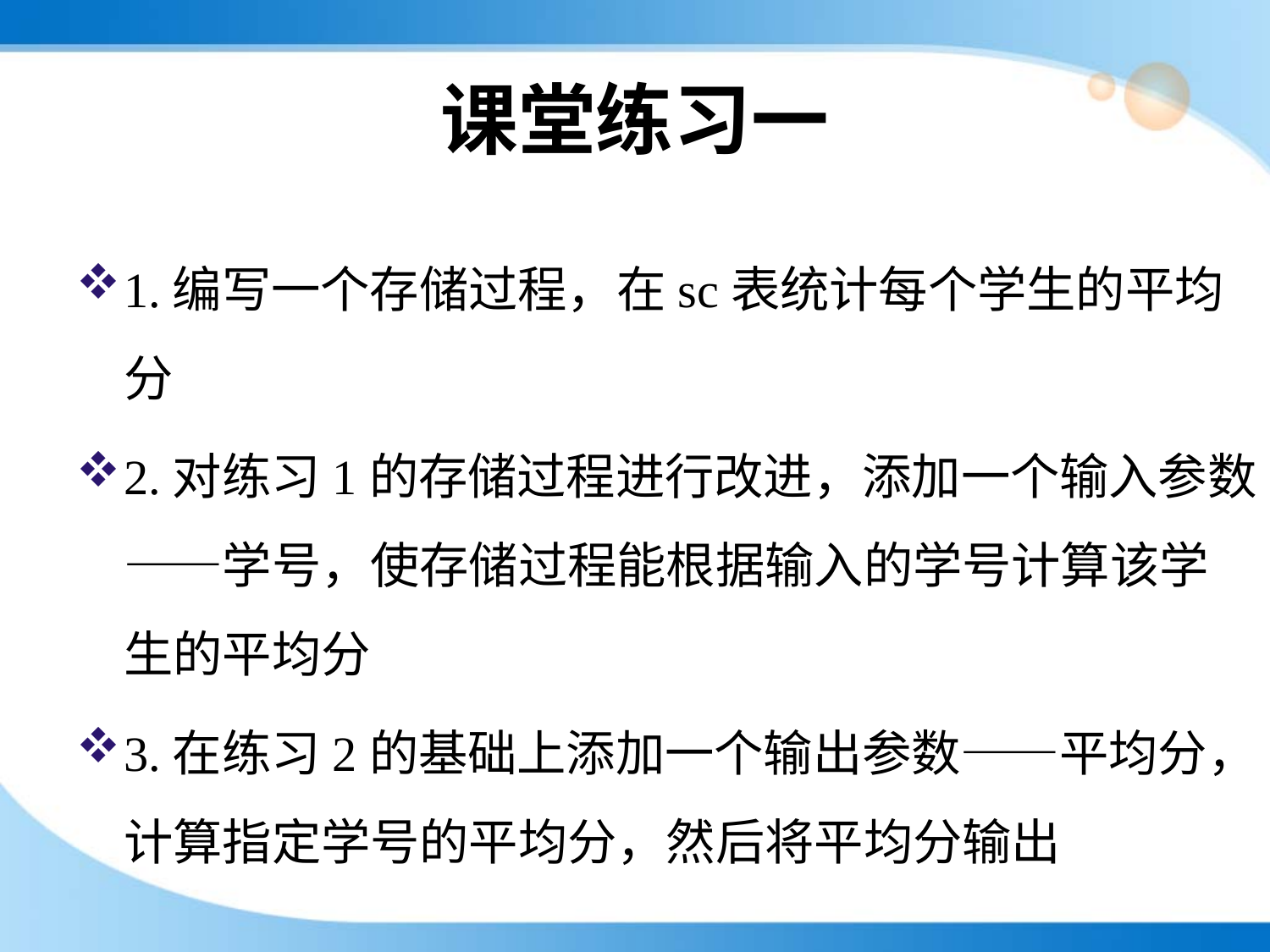

# 课堂练习一
1.编写一个存储过程，在sc表统计每个学生的平均分
2.对练习1的存储过程进行改进，添加一个输入参数——学号，使存储过程能根据输入的学号计算该学生的平均分
3.在练习2的基础上添加一个输出参数——平均分，计算指定学号的平均分，然后将平均分输出